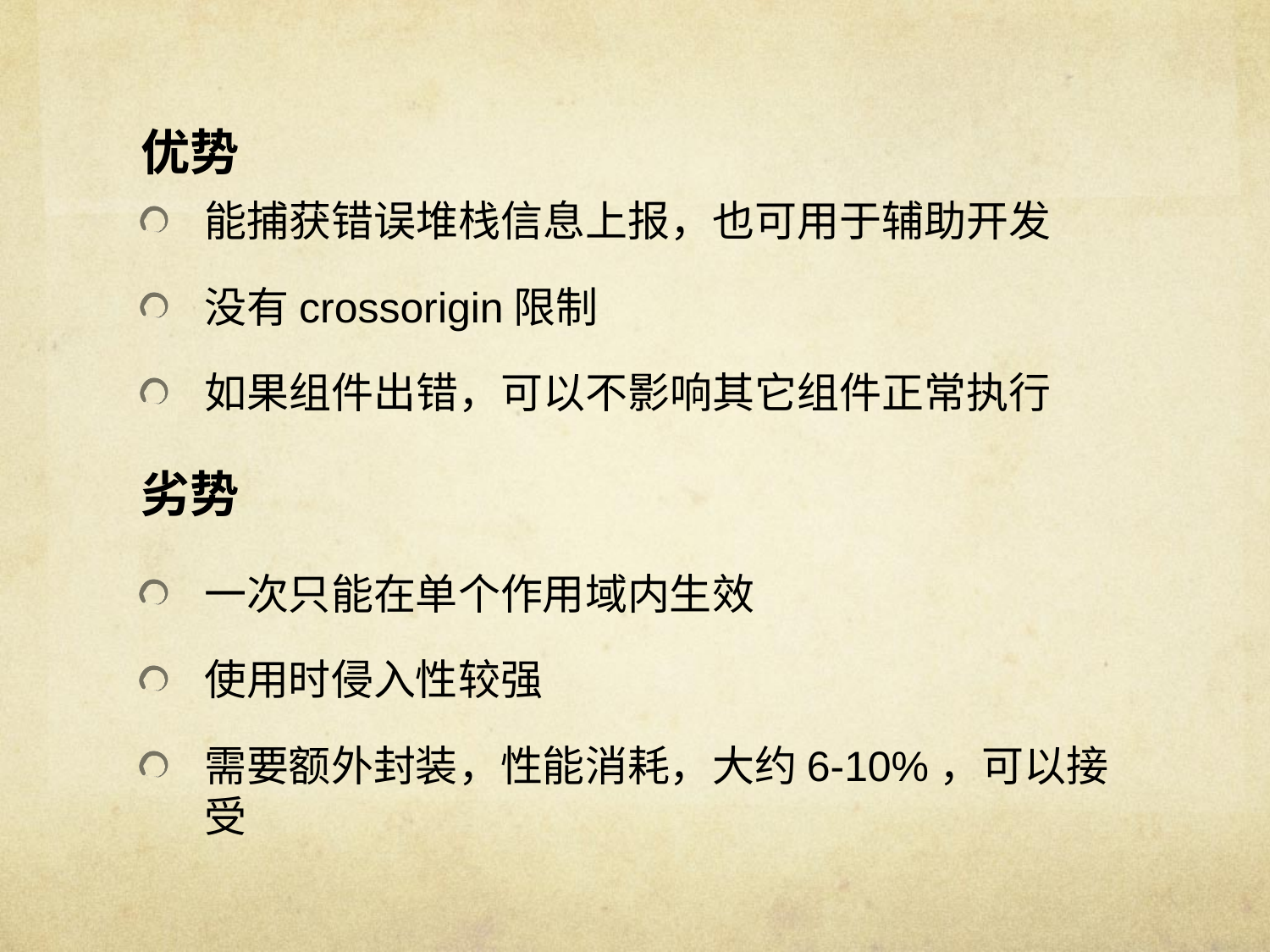

优势
能捕获错误堆栈信息上报，也可用于辅助开发
没有crossorigin限制
如果组件出错，可以不影响其它组件正常执行

劣势
一次只能在单个作用域内生效
使用时侵入性较强
需要额外封装，性能消耗，大约6-10%，可以接受